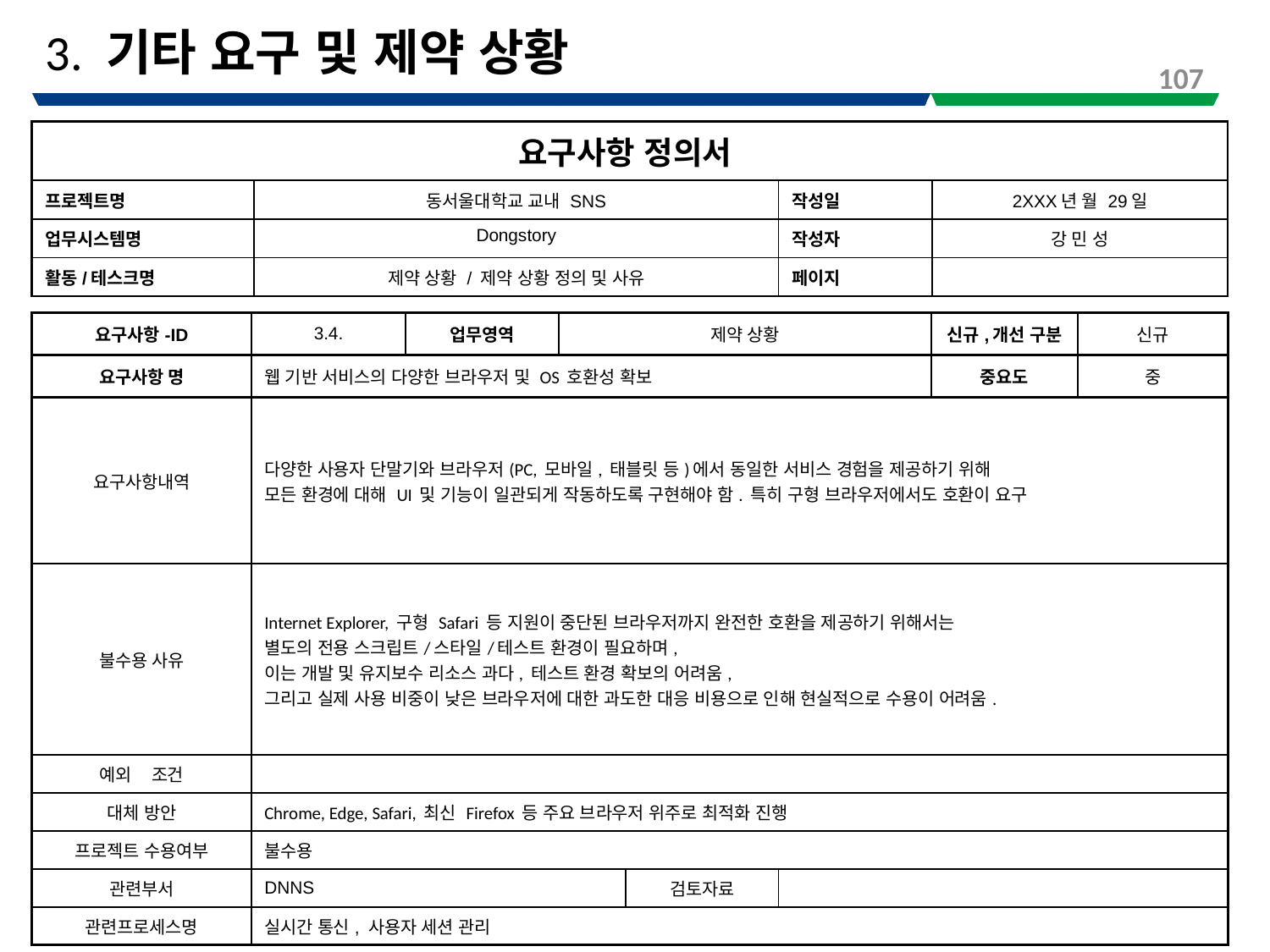

# 3. 기타 요구 및 제약 상황
107
| 요구사항 정의서 |  |  |  |
| --- | --- | --- | --- |
| 프로젝트명 | 동서울대학교 교내 SNS | 작성일 | 2XXX년 월 29일 |
| 업무시스템명 | Dongstory | 작성자 | 강 민 성 |
| 활동/테스크명 | 제약 상황 / 제약 상황 정의 및 사유 | 페이지 |  |
| 요구사항-ID | 3.4. | 업무영역 | 제약 상황 |  |  | 신규,개선 구분 | 신규 |
| --- | --- | --- | --- | --- | --- | --- | --- |
| 요구사항 명 | 웹 기반 서비스의 다양한 브라우저 및 OS 호환성 확보 |  |  |  |  | 중요도 | 중 |
| 요구사항내역 | 다양한 사용자 단말기와 브라우저(PC, 모바일, 태블릿 등)에서 동일한 서비스 경험을 제공하기 위해 모든 환경에 대해 UI 및 기능이 일관되게 작동하도록 구현해야 함. 특히 구형 브라우저에서도 호환이 요구 |  |  |  |  |  |  |
| 불수용 사유 | Internet Explorer, 구형 Safari 등 지원이 중단된 브라우저까지 완전한 호환을 제공하기 위해서는 별도의 전용 스크립트/스타일/테스트 환경이 필요하며, 이는 개발 및 유지보수 리소스 과다, 테스트 환경 확보의 어려움, 그리고 실제 사용 비중이 낮은 브라우저에 대한 과도한 대응 비용으로 인해 현실적으로 수용이 어려움. |  |  |  |  |  |  |
| 예외 조건 |  |  |  |  |  |  |  |
| 대체 방안 | Chrome, Edge, Safari, 최신 Firefox 등 주요 브라우저 위주로 최적화 진행 |  |  |  |  |  |  |
| 프로젝트 수용여부 | 불수용 |  |  |  |  |  |  |
| 관련부서 | DNNS |  |  | 검토자료 |  |  |  |
| 관련프로세스명 | 실시간 통신, 사용자 세션 관리 |  |  |  |  |  |  |